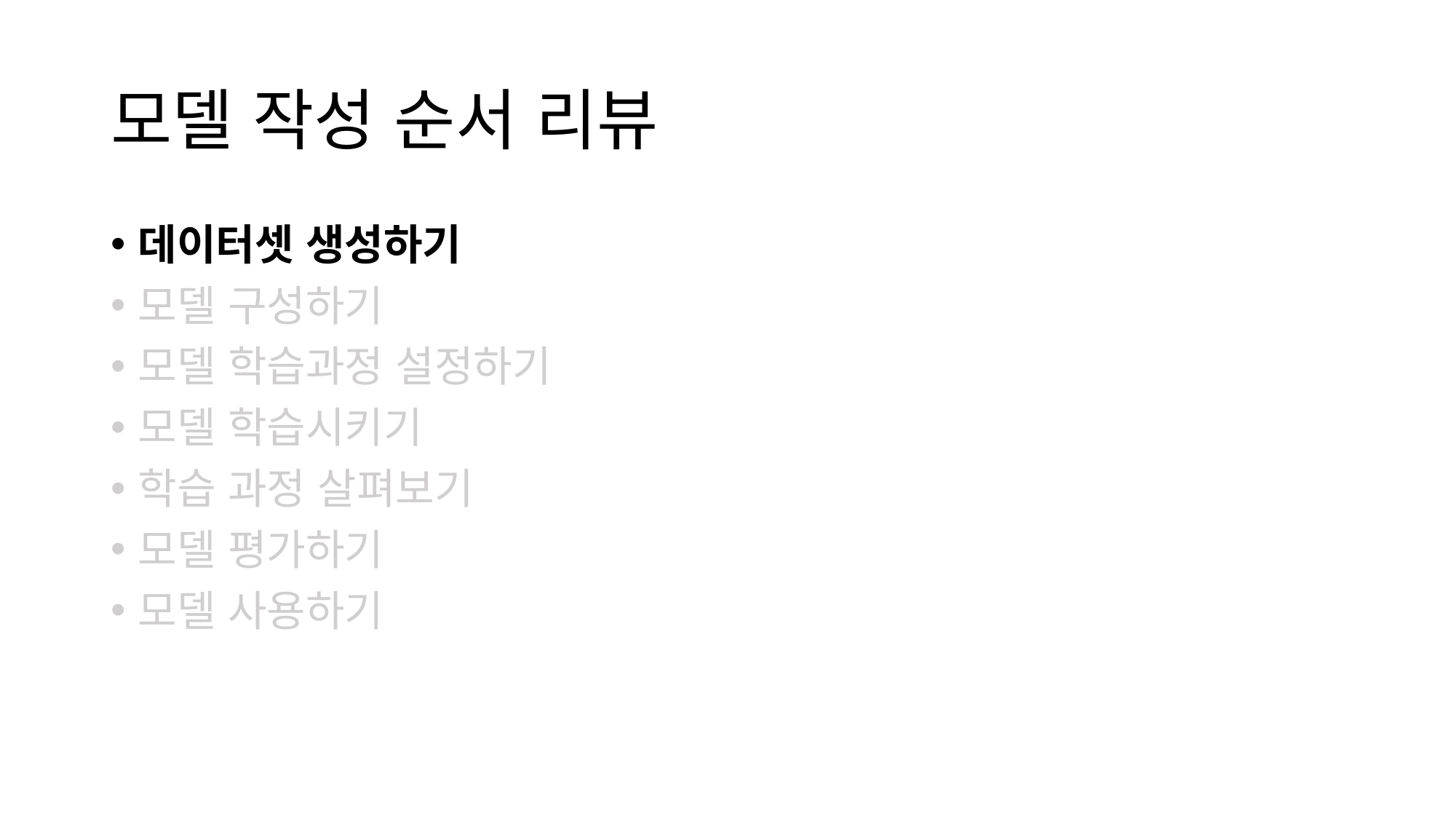

# 모델 작성 순서 리뷰
데이터셋 생성하기
모델 구성하기
모델 학습과정 설정하기
모델 학습시키기
학습 과정 살펴보기
모델 평가하기
모델 사용하기